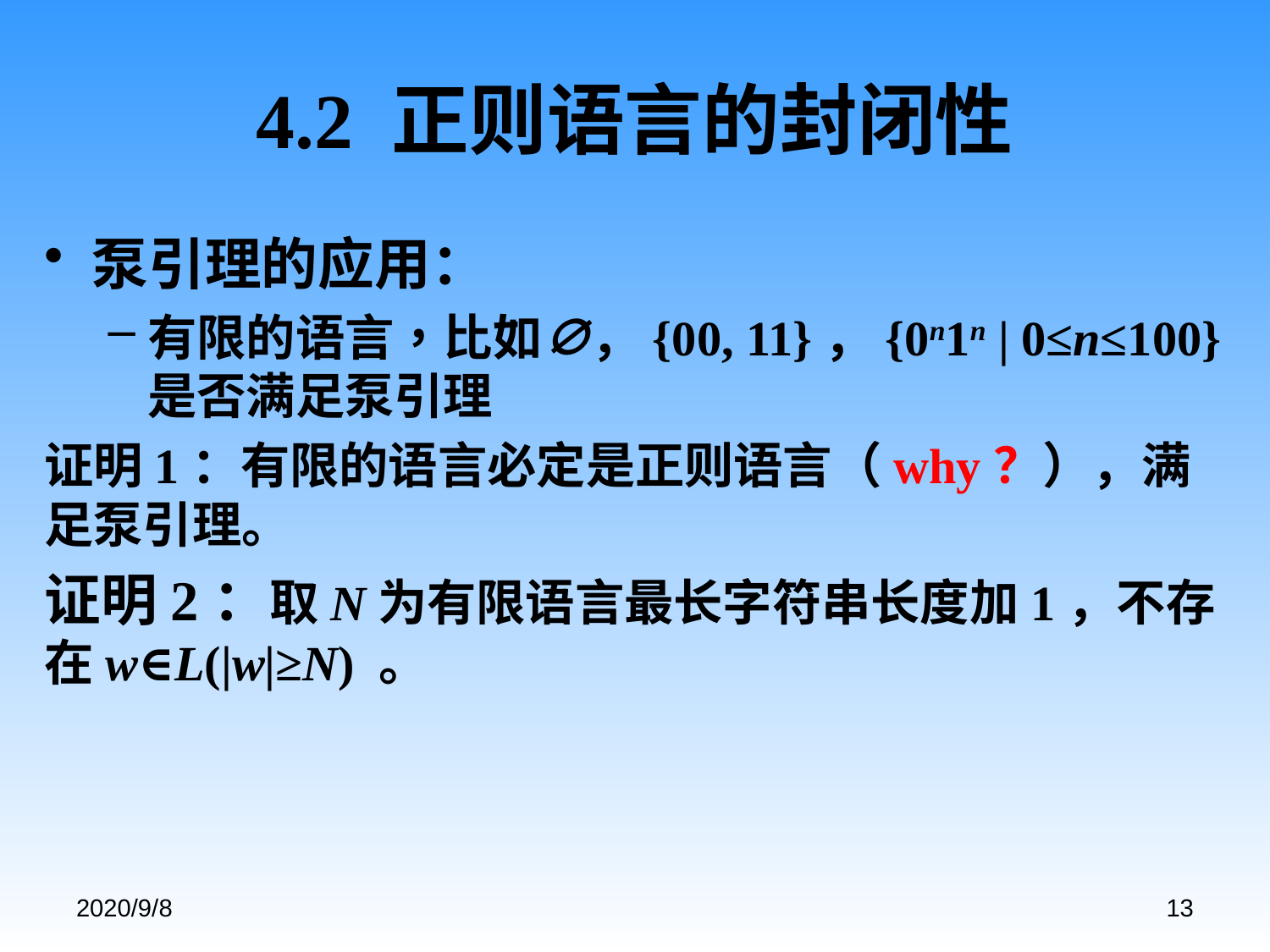

# 4.2 正则语言的封闭性
泵引理的应用：
有限的语言，比如∅，{00, 11}，{0n1n | 0≤n≤100} 是否满足泵引理
证明1：有限的语言必定是正则语言（why？），满足泵引理。
证明2：取N为有限语言最长字符串长度加1，不存在w∈L(|w|≥N) 。
2020/9/8
13